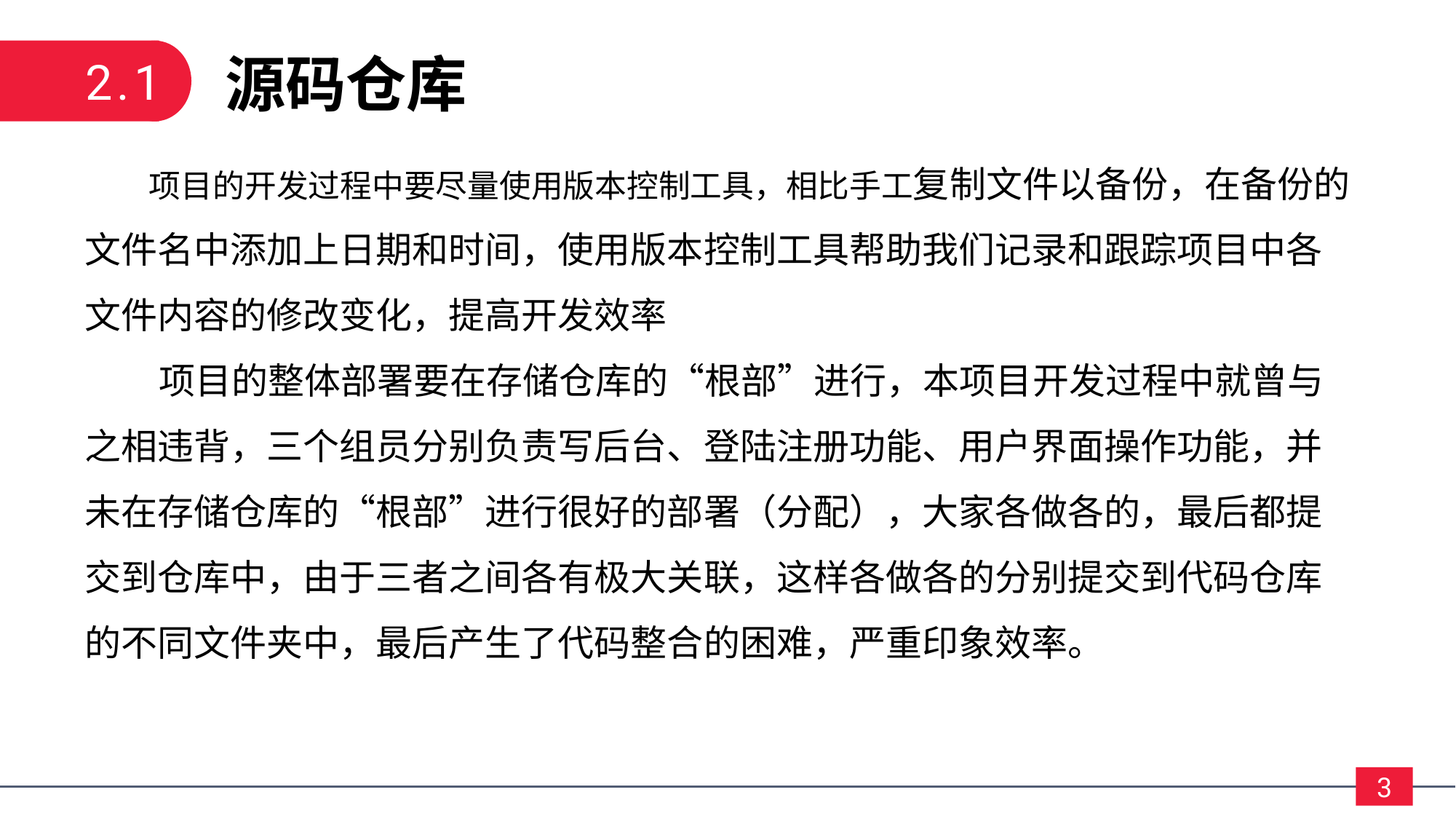

2.1
源码仓库
        项目的开发过程中要尽量使用版本控制工具，相比手工复制文件以备份，在备份的文件名中添加上日期和时间，使用版本控制工具帮助我们记录和跟踪项目中各文件内容的修改变化，提高开发效率
        项目的整体部署要在存储仓库的“根部”进行，本项目开发过程中就曾与之相违背，三个组员分别负责写后台、登陆注册功能、用户界面操作功能，并未在存储仓库的“根部”进行很好的部署（分配），大家各做各的，最后都提交到仓库中，由于三者之间各有极大关联，这样各做各的分别提交到代码仓库的不同文件夹中，最后产生了代码整合的困难，严重印象效率。

THE NO.1
Lorem ipsum dolor sit amet, consectetur adipisicing elit, sed do eiusmod tempor incididunt ut labore et dolore magna aliqua.
3